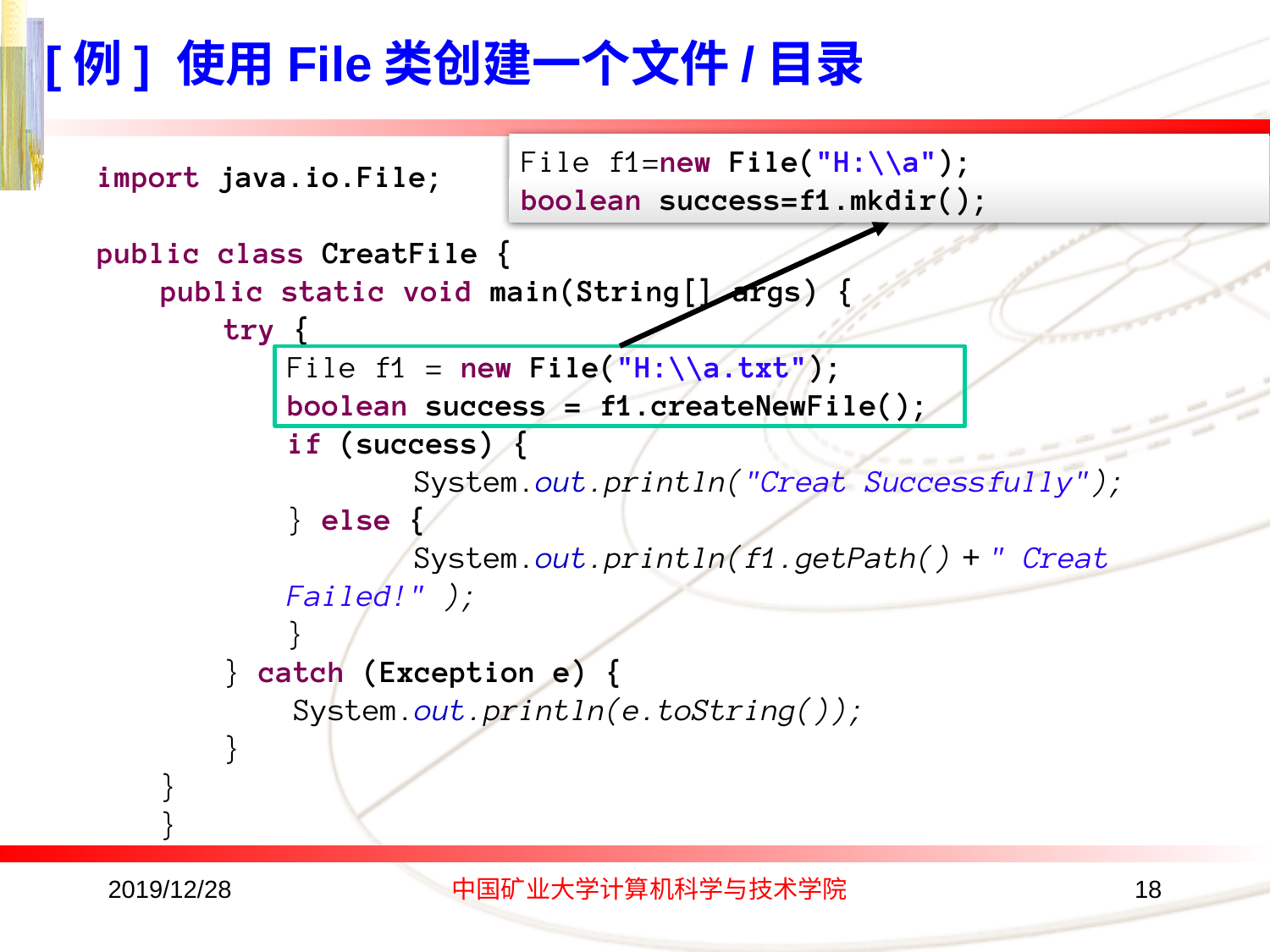

[例] 使用File类创建一个文件/目录
File f1=new File("H:\\a");
boolean success=f1.mkdir();

import java.io.File;

public class CreatFile {
public static void main(String[] args) {
try {
File f1 = new File("H:\\a.txt");
boolean success = f1.createNewFile();
if (success) {
	System.out.println("Creat Successfully");
} else {
	System.out.println(f1.getPath() + " Creat Failed!" );
}
} catch (Exception e) {
    System.out.println(e.toString());
}
}
}

2019/12/28
中国矿业大学计算机科学与技术学院
18